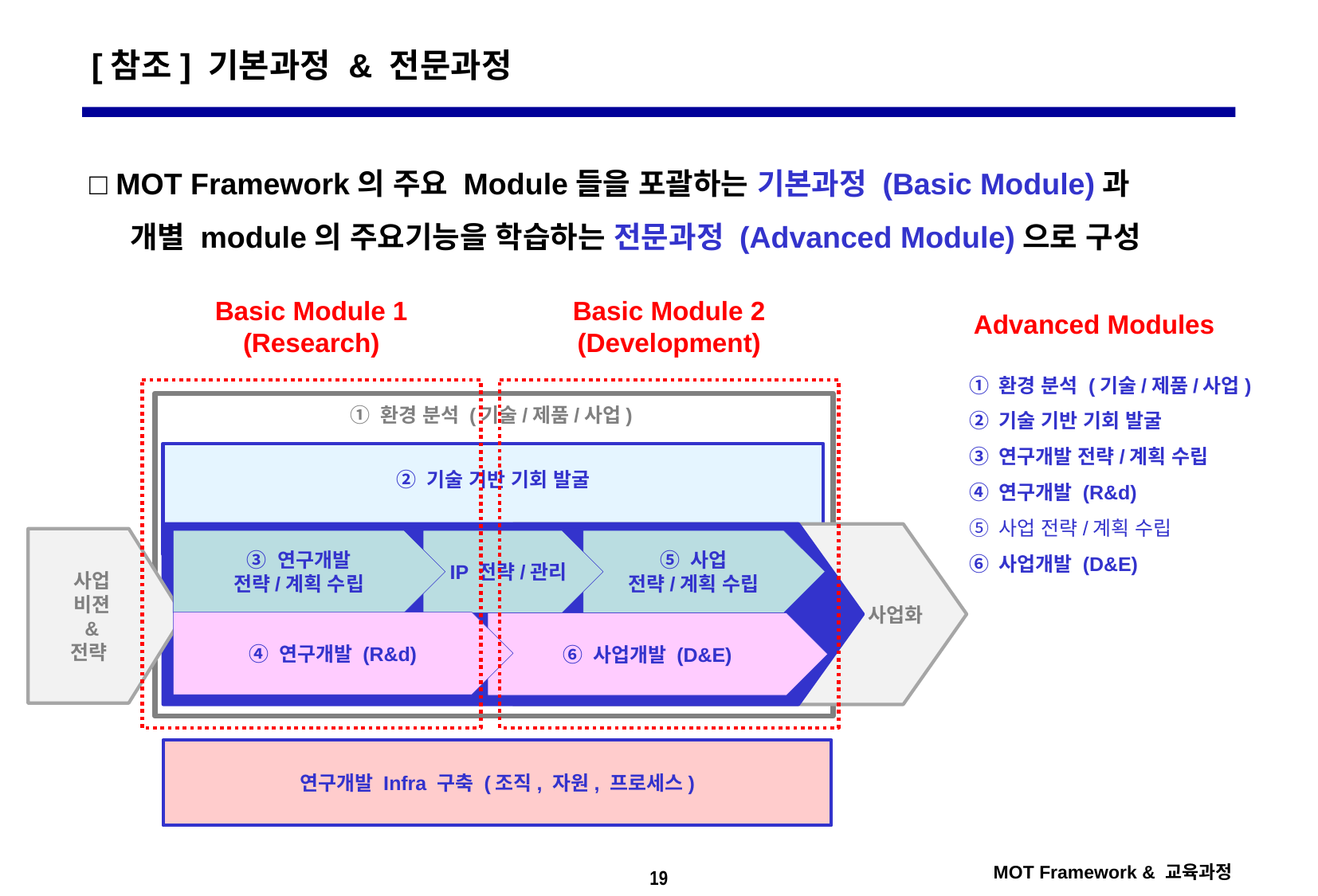

[참조] 기본과정 & 전문과정
 □ MOT Framework의 주요 Module들을 포괄하는 기본과정 (Basic Module)과
     개별 module의 주요기능을 학습하는 전문과정 (Advanced Module)으로 구성
Basic Module 1
(Research)
Basic Module 2
(Development)
Advanced Modules
① 환경 분석 (기술/제품/사업)
② 기술 기반 기회 발굴
③ 연구개발 전략/계획 수립
④ 연구개발 (R&d)
⑤ 사업 전략/계획 수립
⑥ 사업개발 (D&E)

① 환경 분석 (기술/제품/사업)
② 기술 기반 기회 발굴

사업화
사업
비젼
&
전략
③ 연구개발
전략/계획 수립
  IP 전략/관리
⑤ 사업
전략/계획 수립
④ 연구개발 (R&d)
⑥ 사업개발 (D&E)
연구개발 Infra 구축 (조직, 자원, 프로세스)